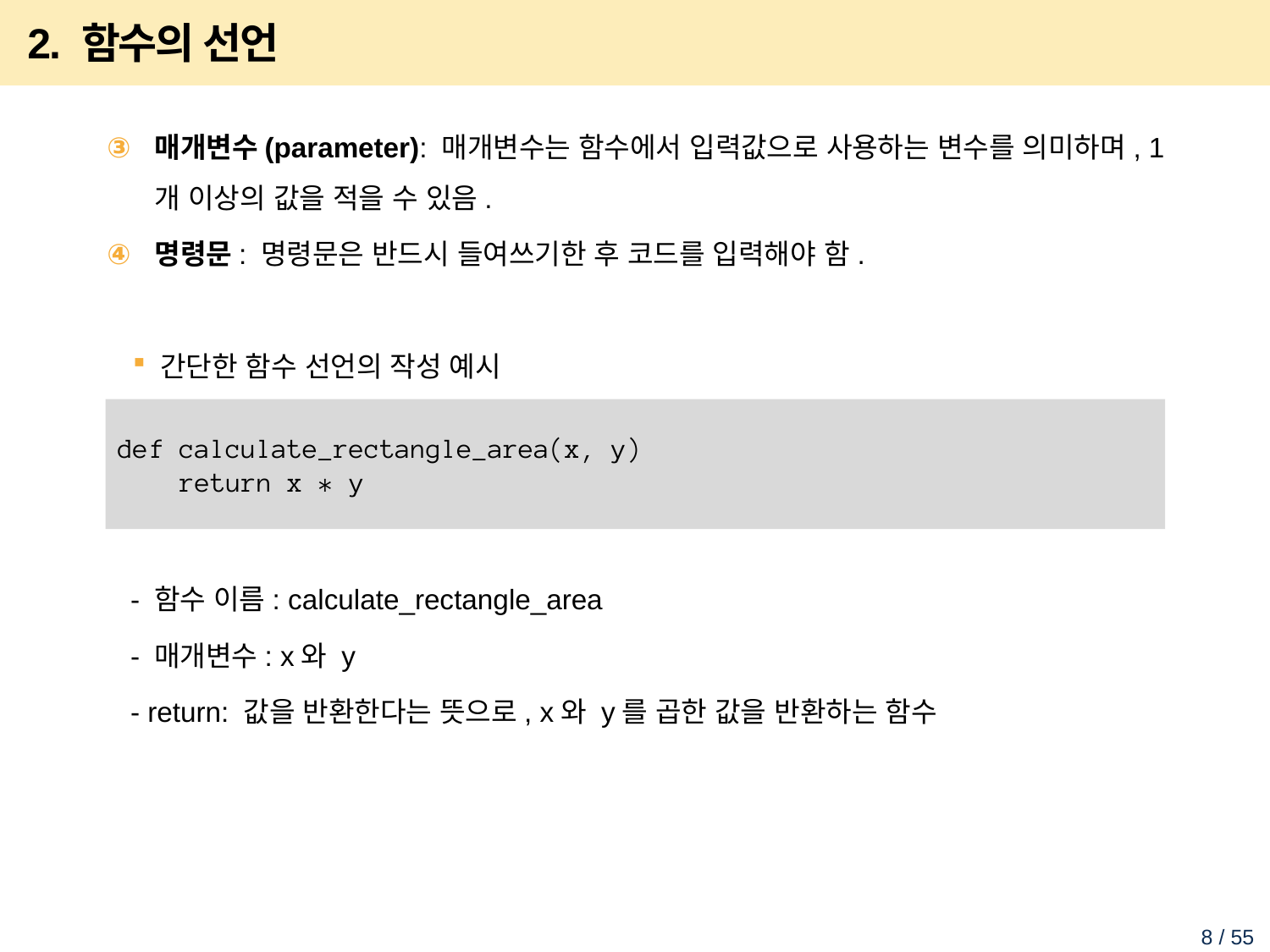

# 2. 함수의 선언
매개변수(parameter): 매개변수는 함수에서 입력값으로 사용하는 변수를 의미하며, 1개 이상의 값을 적을 수 있음.
명령문: 명령문은 반드시 들여쓰기한 후 코드를 입력해야 함.

 간단한 함수 선언의 작성 예시

   - 함수 이름: calculate_rectangle_area
   - 매개변수: x와 y
   - return: 값을 반환한다는 뜻으로, x와 y를 곱한 값을 반환하는 함수
def calculate_rectangle_area(x, y)
    return x * y